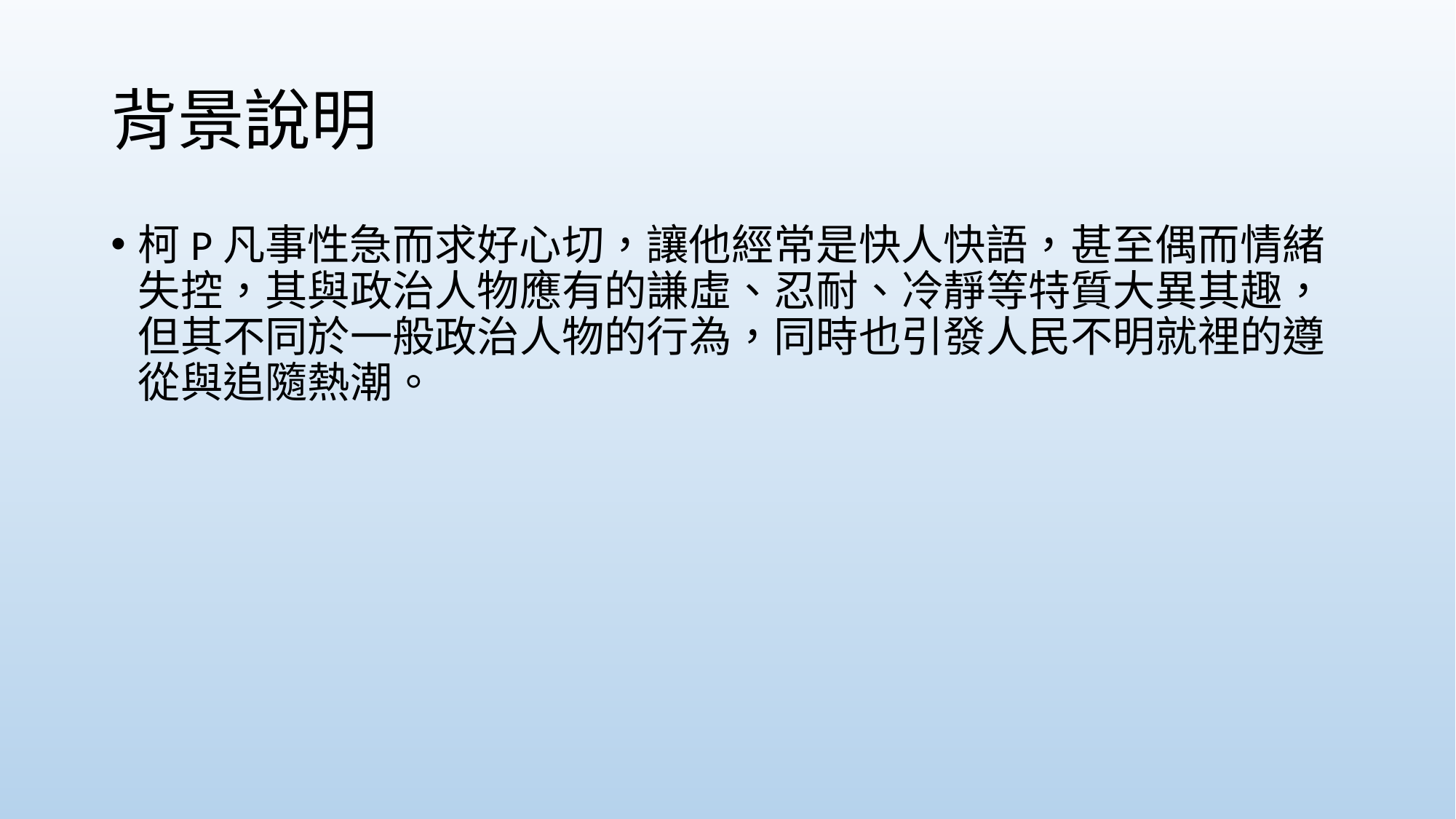

# 背景說明
柯P凡事性急而求好心切，讓他經常是快人快語，甚至偶而情緒失控，其與政治人物應有的謙虛、忍耐、冷靜等特質大異其趣，但其不同於一般政治人物的行為，同時也引發人民不明就裡的遵從與追隨熱潮。